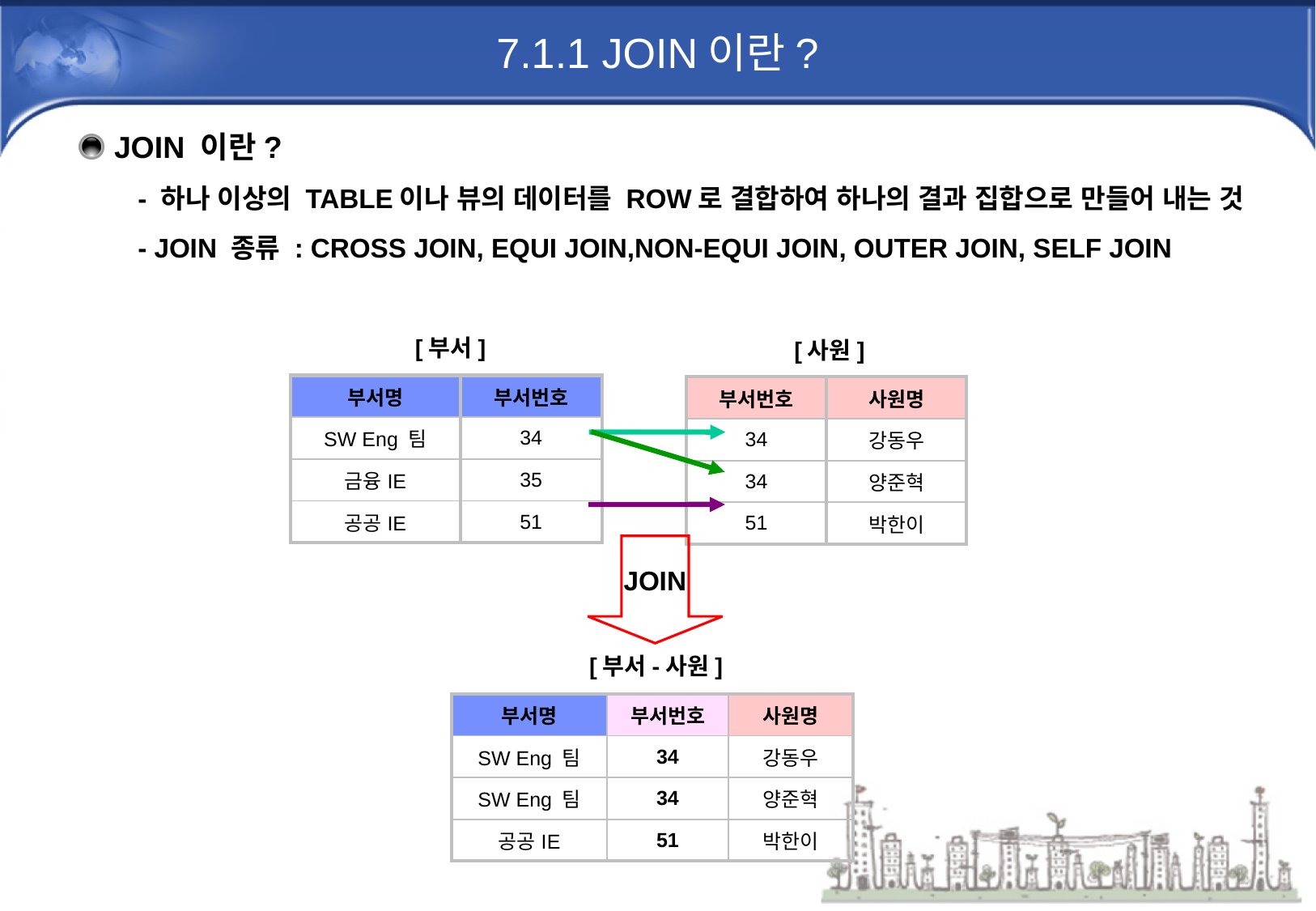

# 7.1.1 JOIN이란?
JOIN 이란?
- 하나 이상의 TABLE이나 뷰의 데이터를 ROW로 결합하여 하나의 결과 집합으로 만들어 내는 것
- JOIN 종류 : CROSS JOIN, EQUI JOIN,NON-EQUI JOIN, OUTER JOIN, SELF JOIN
[부서]
[사원]
| 부서명 | 부서번호 |
| --- | --- |
| SW Eng 팀 | 34 |
| 금융IE | 35 |
| 공공IE | 51 |
| 부서번호 | 사원명 |
| --- | --- |
| 34 | 강동우 |
| 34 | 양준혁 |
| 51 | 박한이 |

JOIN
[부서-사원]
| 부서명 | 부서번호 | 사원명 |
| --- | --- | --- |
| SW Eng 팀 | 34 | 강동우 |
| SW Eng 팀 | 34 | 양준혁 |
| 공공IE | 51 | 박한이 |